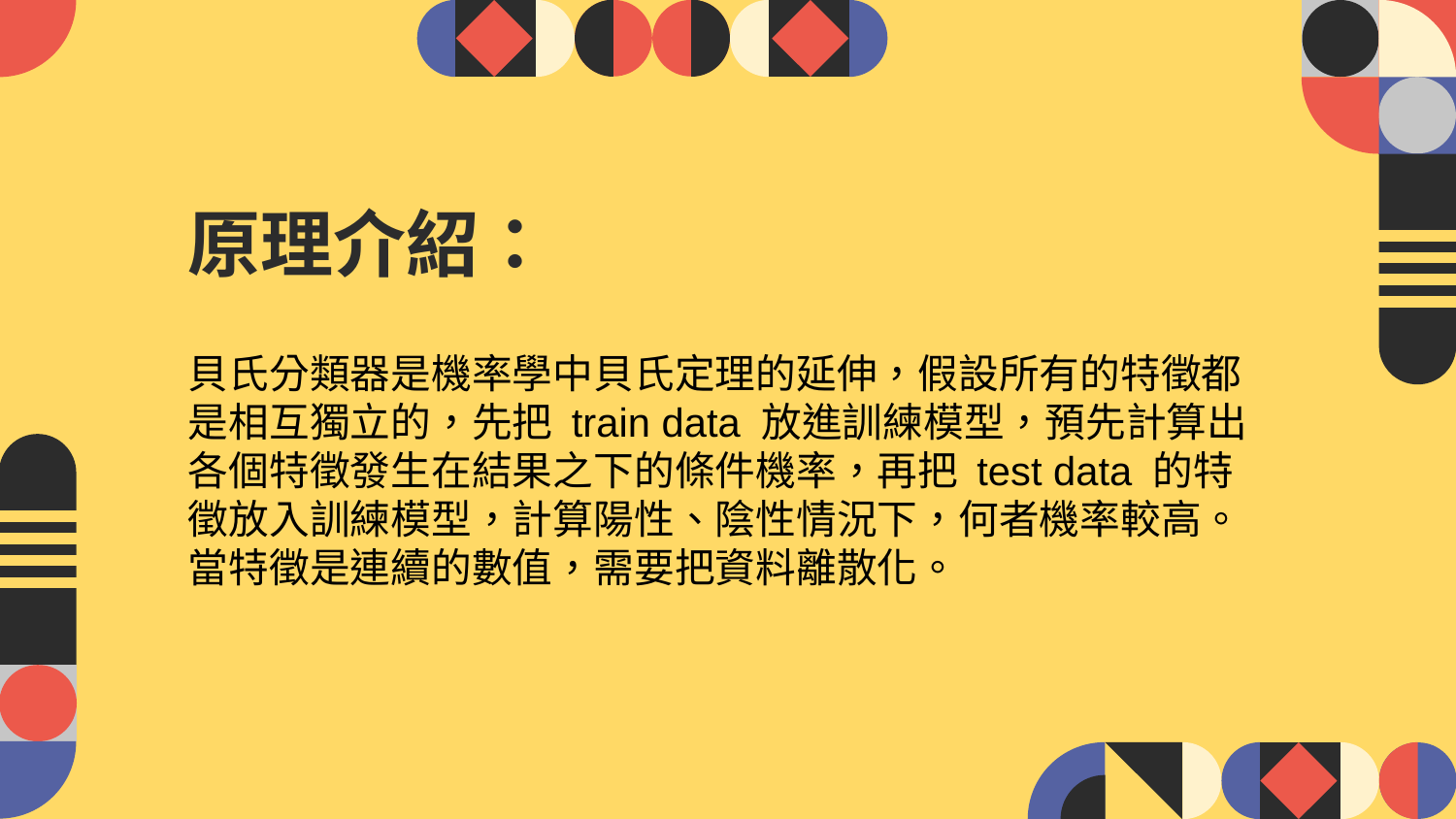

# 原理介紹：
貝氏分類器是機率學中貝氏定理的延伸，假設所有的特徵都是相互獨立的，先把 train data 放進訓練模型，預先計算出各個特徵發生在結果之下的條件機率，再把 test data 的特徵放入訓練模型，計算陽性、陰性情況下，何者機率較高。
當特徵是連續的數值，需要把資料離散化。